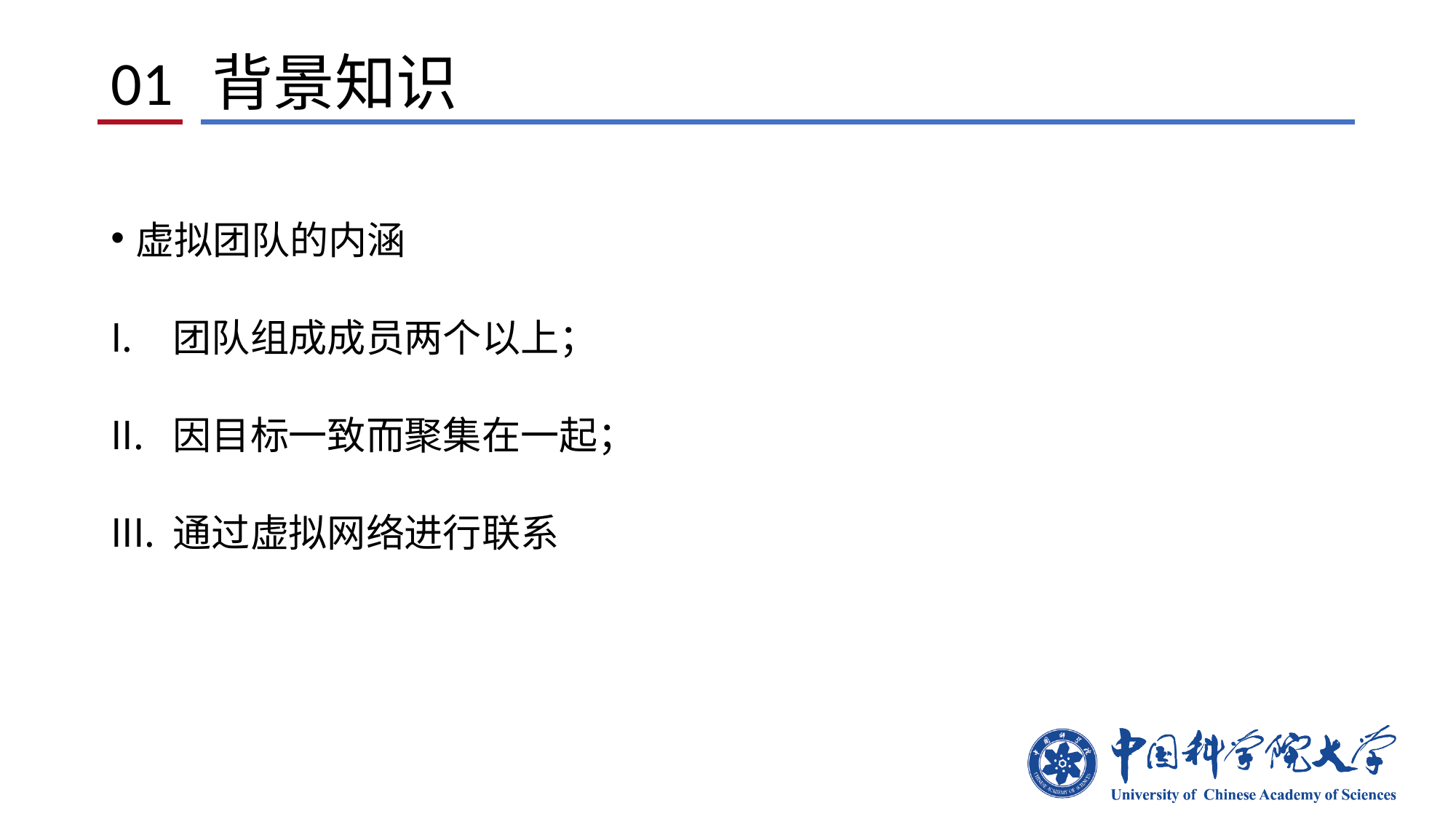

# 01  背景知识
虚拟团队的内涵
团队组成成员两个以上；
因目标一致而聚集在一起；
通过虚拟网络进行联系